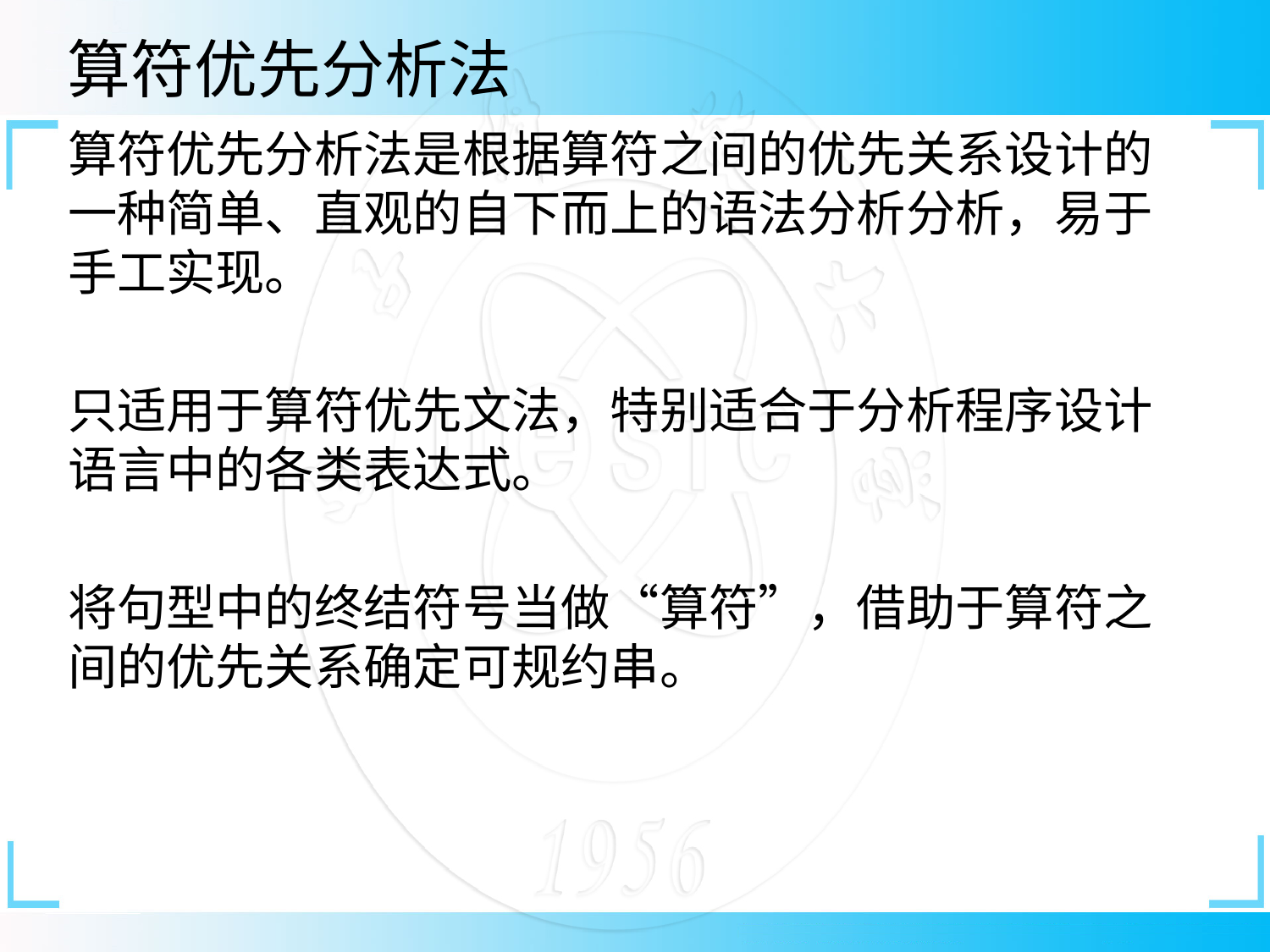

算符优先分析法
算符优先分析法是根据算符之间的优先关系设计的一种简单、直观的自下而上的语法分析分析，易于手工实现。

只适用于算符优先文法，特别适合于分析程序设计语言中的各类表达式。

将句型中的终结符号当做“算符”，借助于算符之间的优先关系确定可规约串。